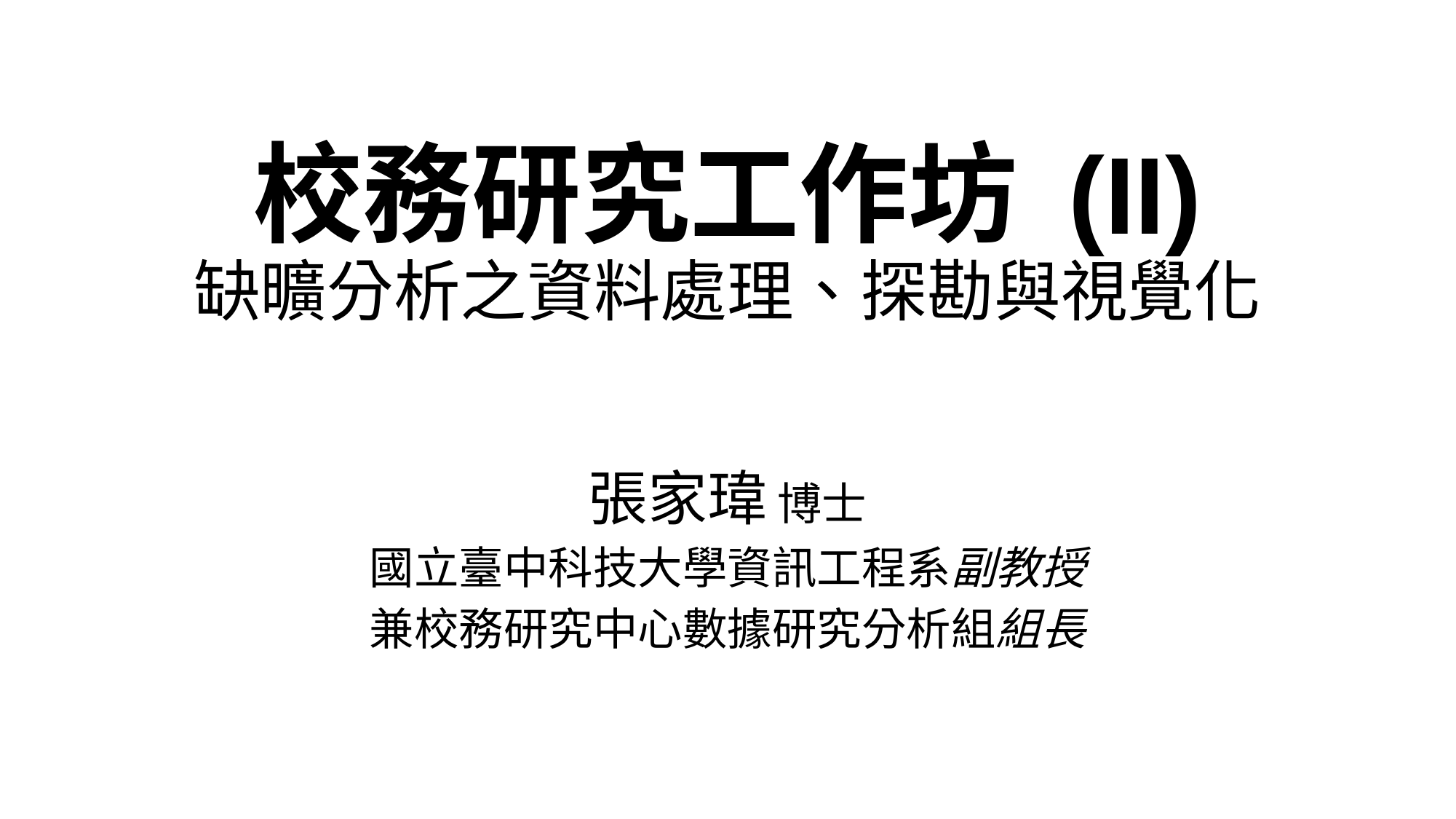

# 校務研究工作坊 (II) 缺曠分析之資料處理、探勘與視覺化
張家瑋 博士
國立臺中科技大學資訊工程系副教授
兼校務研究中心數據研究分析組組長